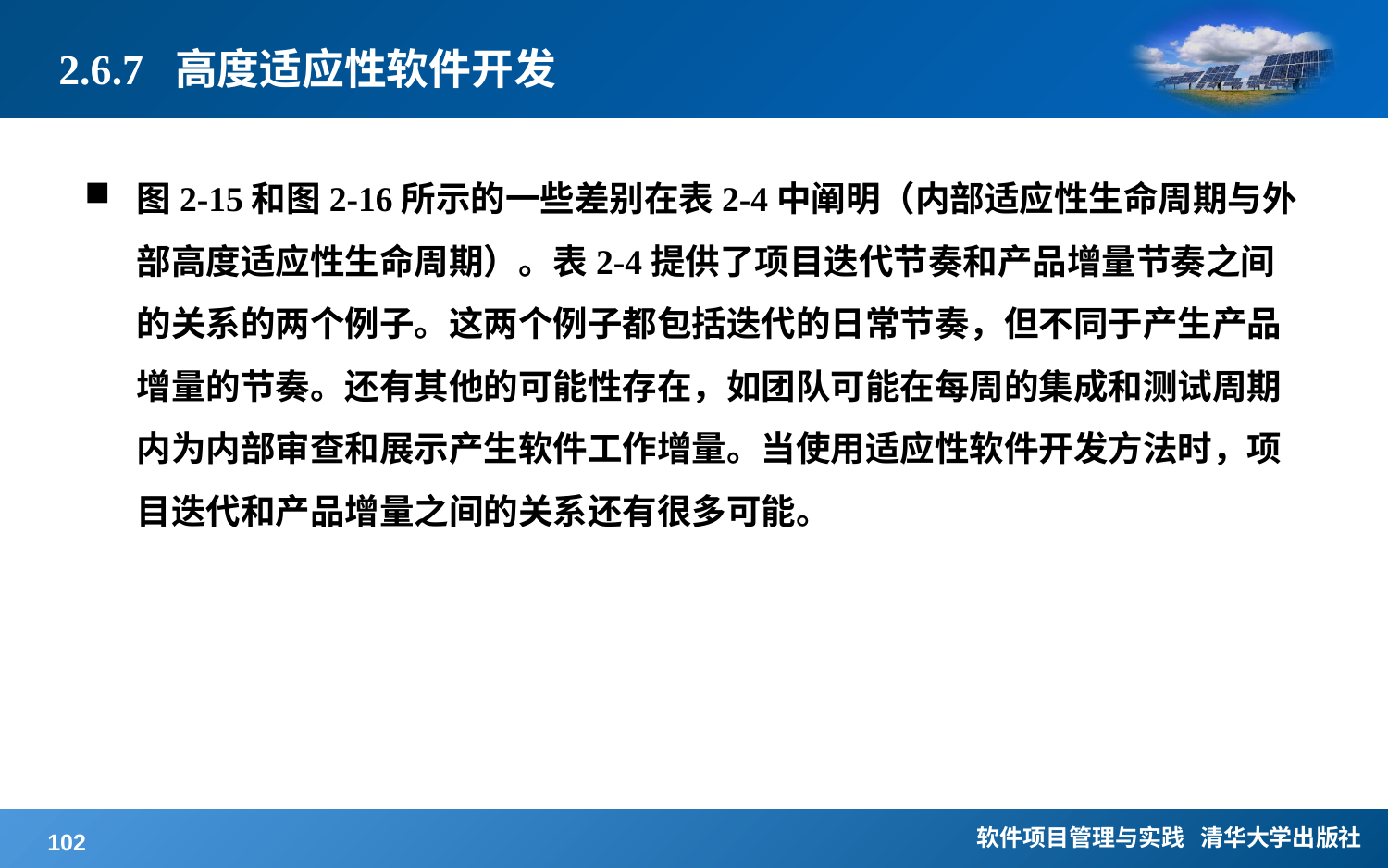

# 2.6.7  高度适应性软件开发
图2-15和图2-16所示的一些差别在表2-4中阐明（内部适应性生命周期与外部高度适应性生命周期）。表2-4提供了项目迭代节奏和产品增量节奏之间的关系的两个例子。这两个例子都包括迭代的日常节奏，但不同于产生产品增量的节奏。还有其他的可能性存在，如团队可能在每周的集成和测试周期内为内部审查和展示产生软件工作增量。当使用适应性软件开发方法时，项目迭代和产品增量之间的关系还有很多可能。